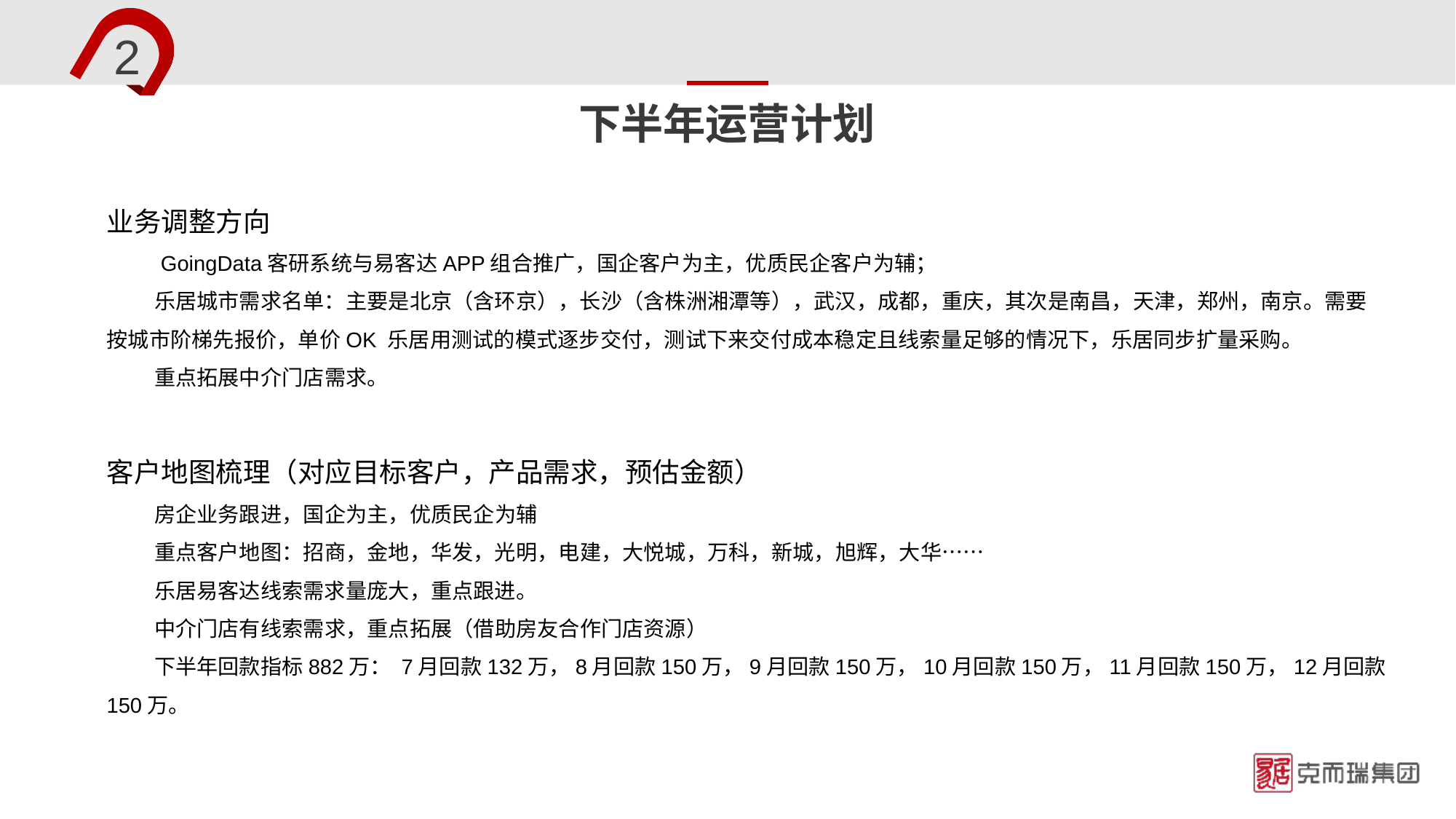

2
# 下半年运营计划
业务调整方向
         GoingData客研系统与易客达APP组合推广，国企客户为主，优质民企客户为辅；
         乐居城市需求名单：主要是北京（含环京），长沙（含株洲湘潭等），武汉，成都，重庆，其次是南昌，天津，郑州，南京。需要   按城市阶梯先报价，单价OK 乐居用测试的模式逐步交付，测试下来交付成本稳定且线索量足够的情况下，乐居同步扩量采购。
         重点拓展中介门店需求。

客户地图梳理（对应目标客户，产品需求，预估金额）
         房企业务跟进，国企为主，优质民企为辅
         重点客户地图：招商，金地，华发，光明，电建，大悦城，万科，新城，旭辉，大华……
         乐居易客达线索需求量庞大，重点跟进。
         中介门店有线索需求，重点拓展（借助房友合作门店资源）
         下半年回款指标882万： 7月回款132万，8月回款150万，9月回款150万，10月回款150万，11月回款150万，12月回款150万。